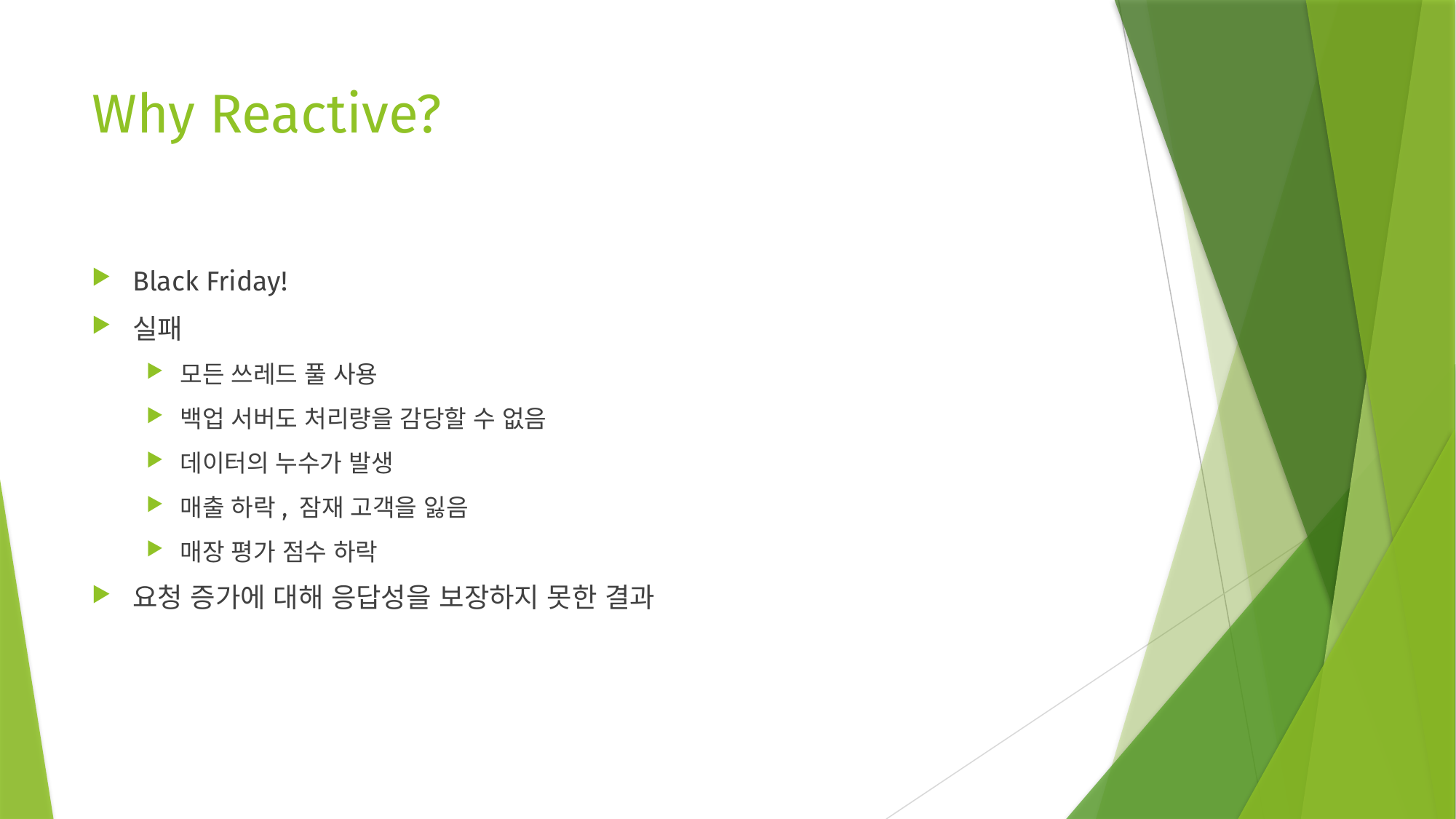

# Why Reactive?
Black Friday!
실패
모든 쓰레드 풀 사용
백업 서버도 처리량을 감당할 수 없음
데이터의 누수가 발생
매출 하락, 잠재 고객을 잃음
매장 평가 점수 하락
요청 증가에 대해 응답성을 보장하지 못한 결과